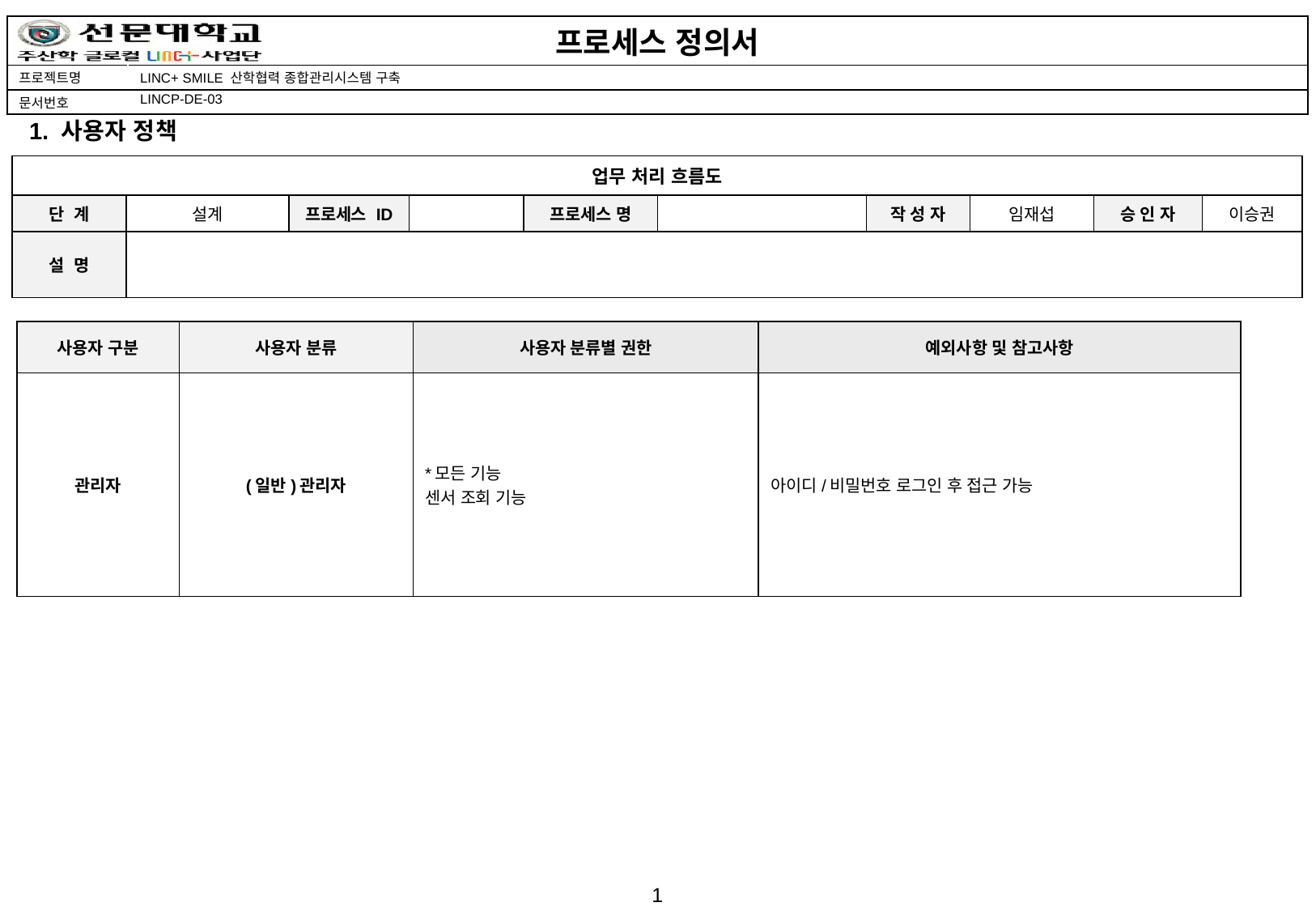

1. 사용자 정책
| 사용자 구분 | 사용자 분류 | 사용자 분류별 권한 | 예외사항 및 참고사항 |
| --- | --- | --- | --- |
| 관리자 | (일반)관리자 | \*모든 기능 센서 조회 기능 | 아이디/비밀번호 로그인 후 접근 가능 |